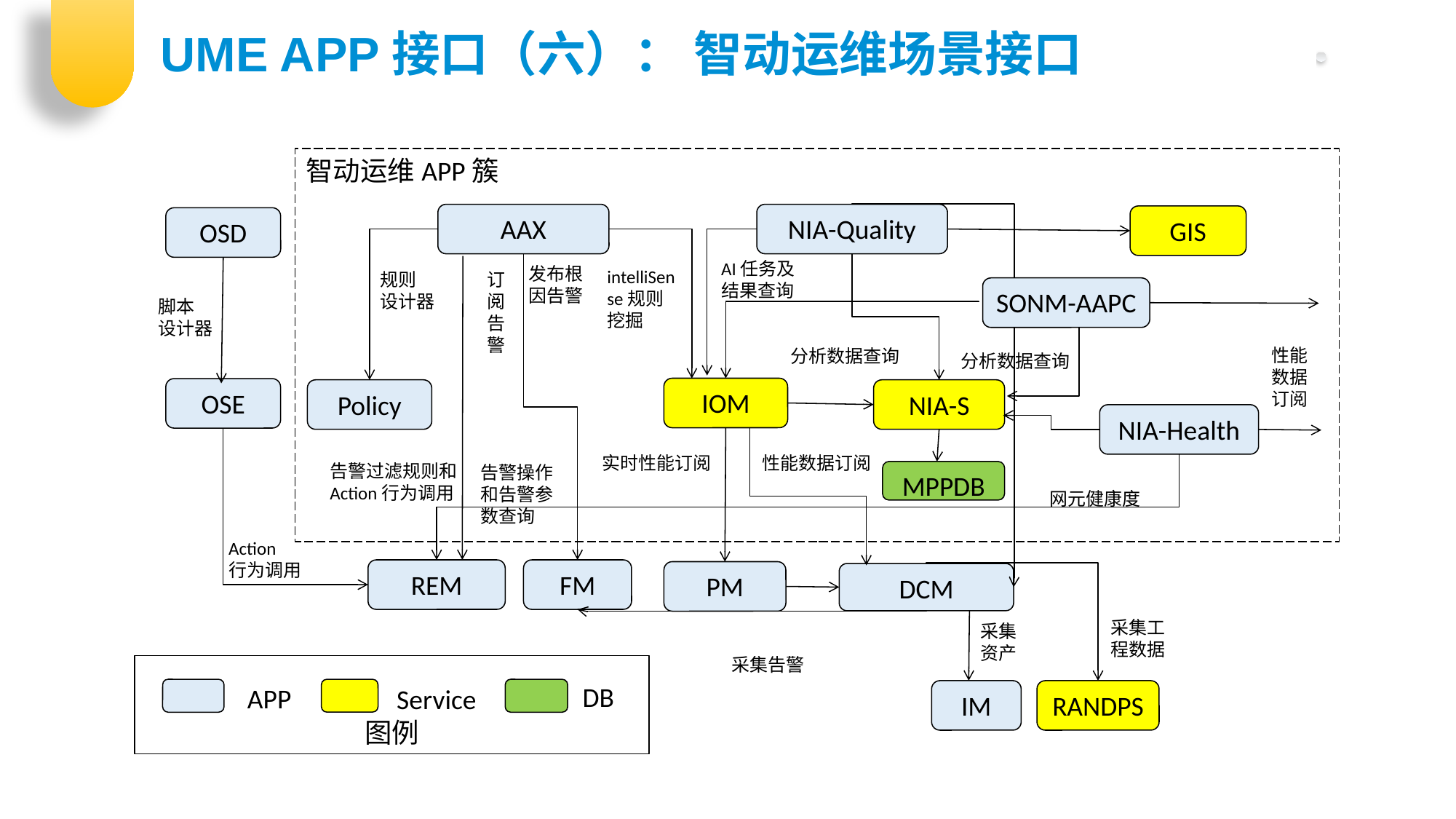

UME APP接口（六）： 智动运维场景接口

智动运维APP簇
AAX
NIA-Quality
GIS
OSD
AI任务及结果查询
发布根因告警
intelliSense规则挖掘
规则
设计器
订阅告警
SONM-AAPC
脚本
设计器
性能数据订阅
分析数据查询
分析数据查询
IOM
OSE
Policy
NIA-S
NIA-Health
实时性能订阅
性能数据订阅
告警过滤规则和Action行为调用
告警操作和告警参数查询
MPPDB
网元健康度
Action
行为调用
REM
FM
PM
DCM
采集工程数据
采集资产
采集告警
图例
DB
APP
Service

IM
RANDPS